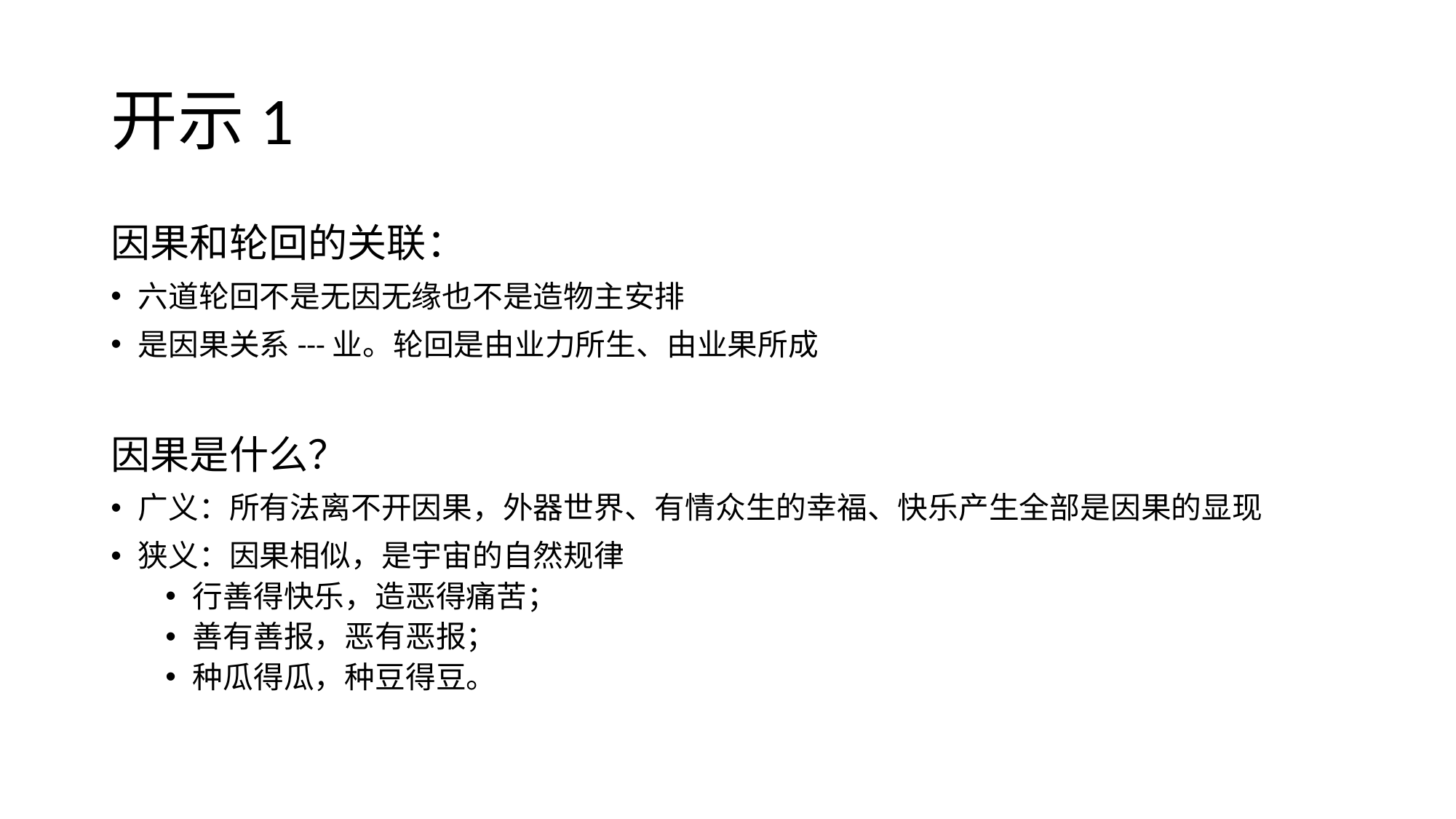

# 开示1
因果和轮回的关联：
六道轮回不是无因无缘也不是造物主安排
是因果关系---业。轮回是由业力所生、由业果所成

因果是什么？
广义：所有法离不开因果，外器世界、有情众生的幸福、快乐产生全部是因果的显现
狭义：因果相似，是宇宙的自然规律
行善得快乐，造恶得痛苦；
善有善报，恶有恶报；
种瓜得瓜，种豆得豆。